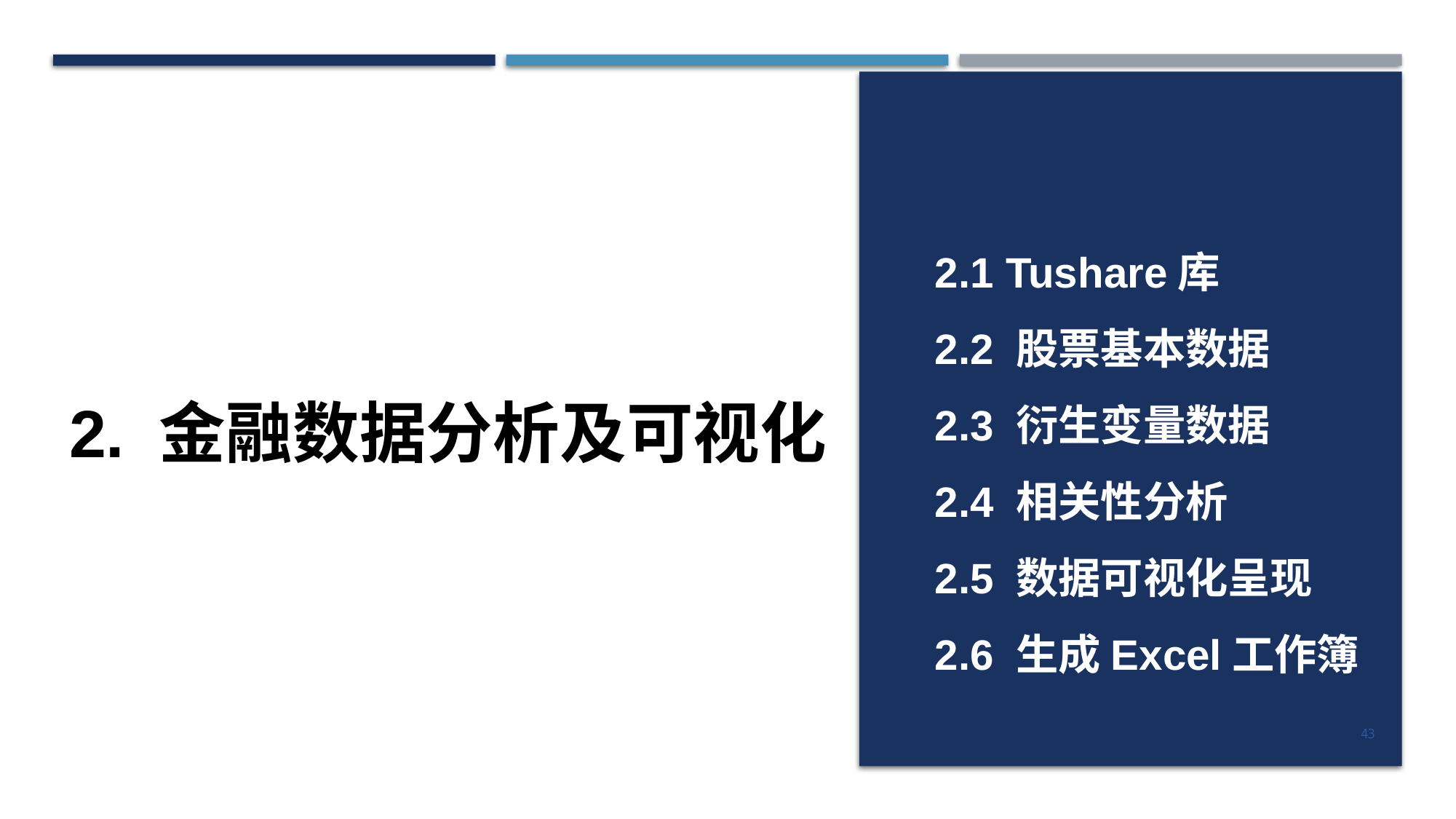

2.1 Tushare库
2.2 股票基本数据
2.3 衍生变量数据
2.4 相关性分析
2.5 数据可视化呈现
2.6 生成Excel工作簿
2. 金融数据分析及可视化
43